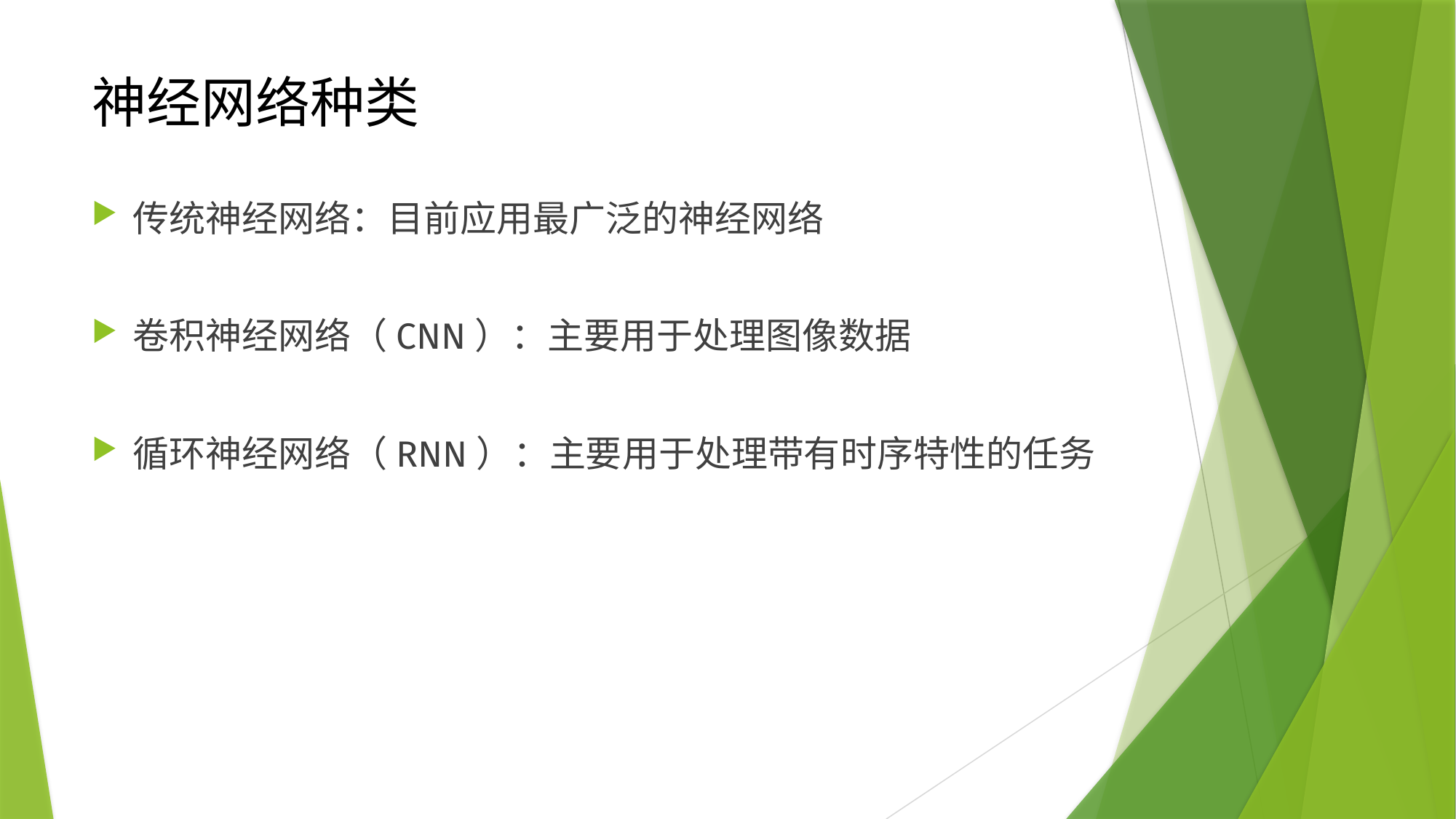

# 神经网络种类
传统神经网络：目前应用最广泛的神经网络

卷积神经网络（CNN）：主要用于处理图像数据

循环神经网络（RNN）：主要用于处理带有时序特性的任务